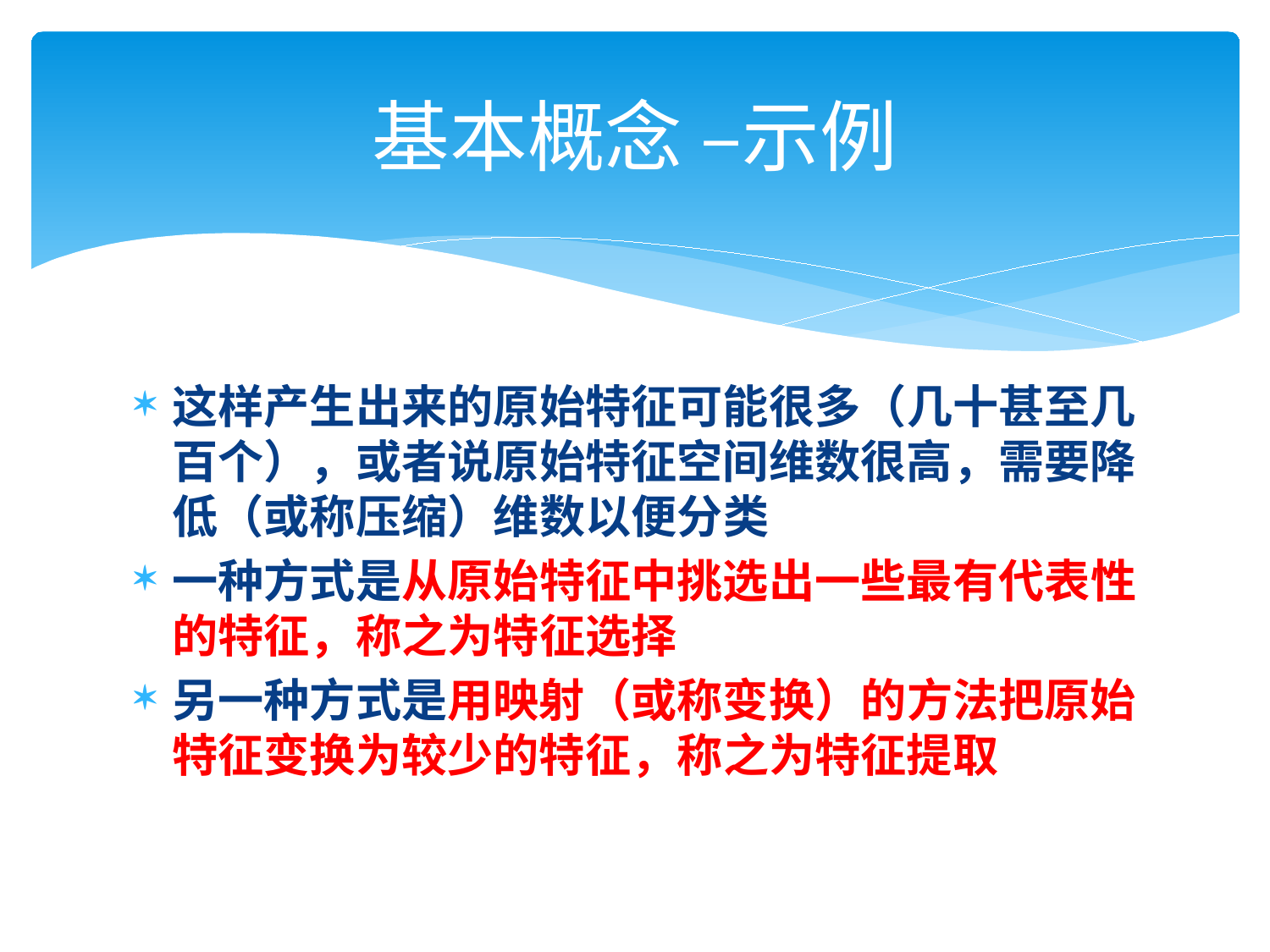

# 基本概念 –示例
这样产生出来的原始特征可能很多（几十甚至几百个），或者说原始特征空间维数很高，需要降低（或称压缩）维数以便分类
一种方式是从原始特征中挑选出一些最有代表性的特征，称之为特征选择
另一种方式是用映射（或称变换）的方法把原始特征变换为较少的特征，称之为特征提取